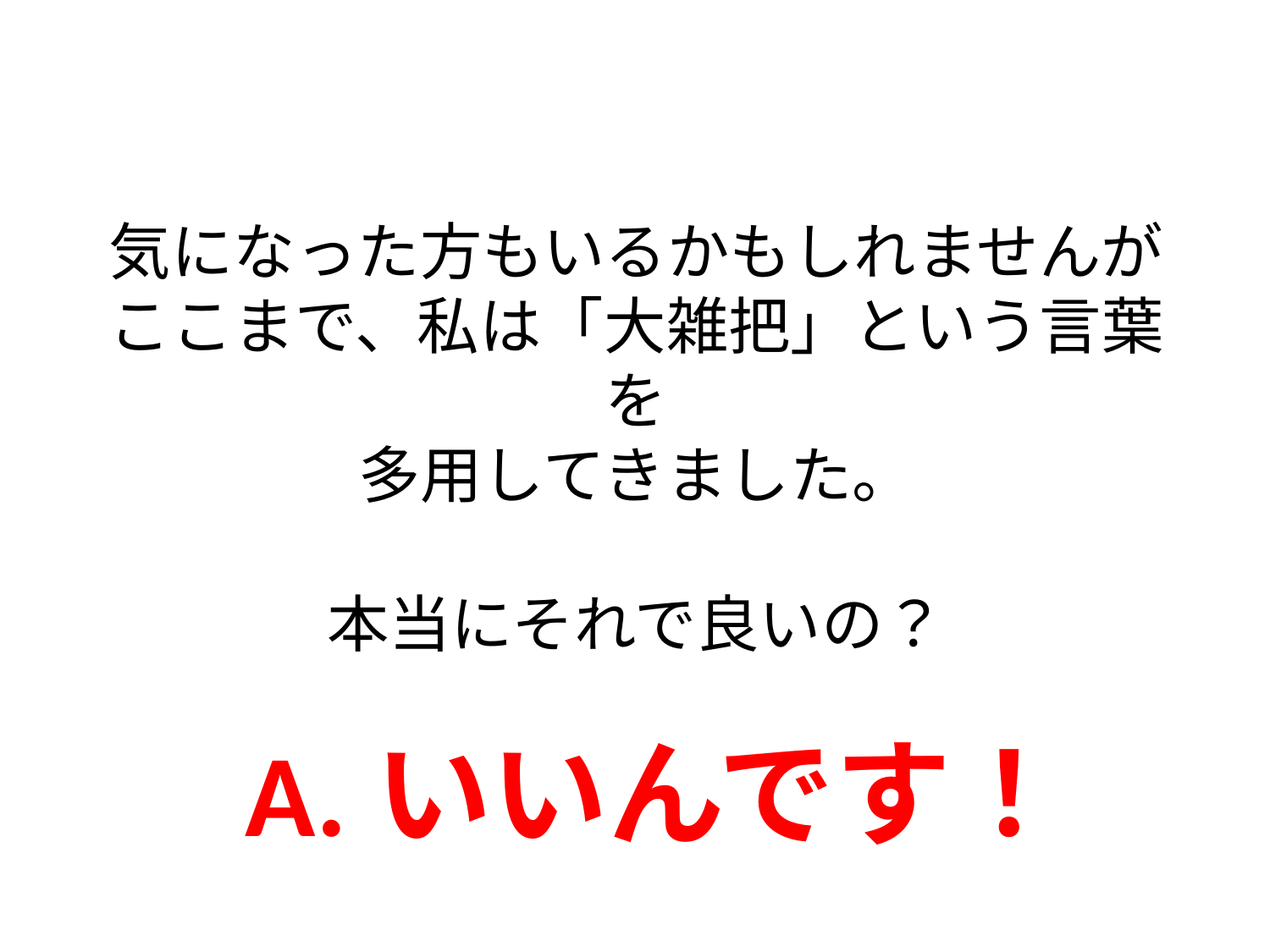

# 気になった方もいるかもしれませんが ここまで、私は「大雑把」という言葉を 多用してきました。 本当にそれで良いの？
A.いいんです！